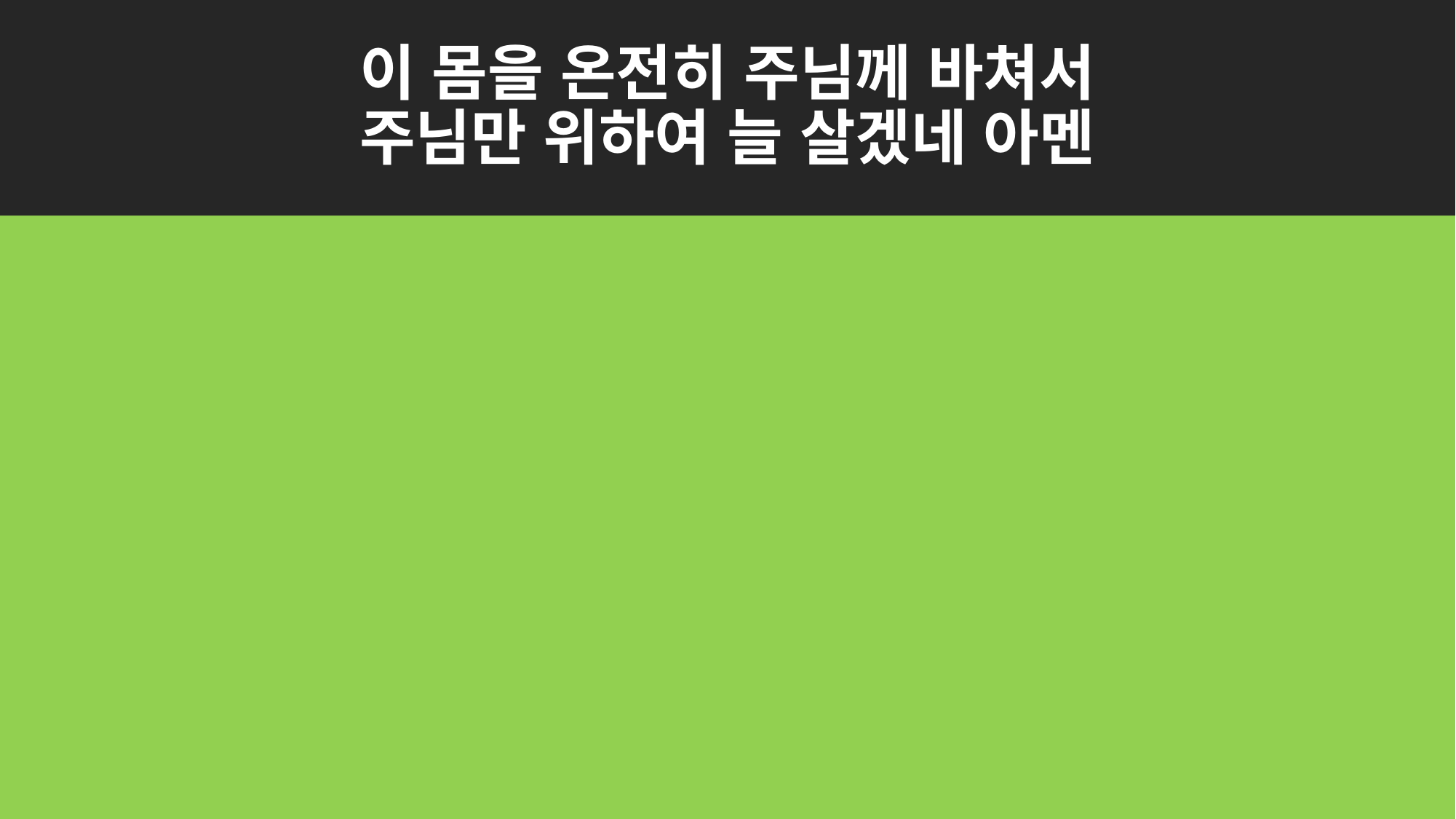

# 이 몸을 온전히 주님께 바쳐서 주님만 위하여 늘 살겠네 아멘